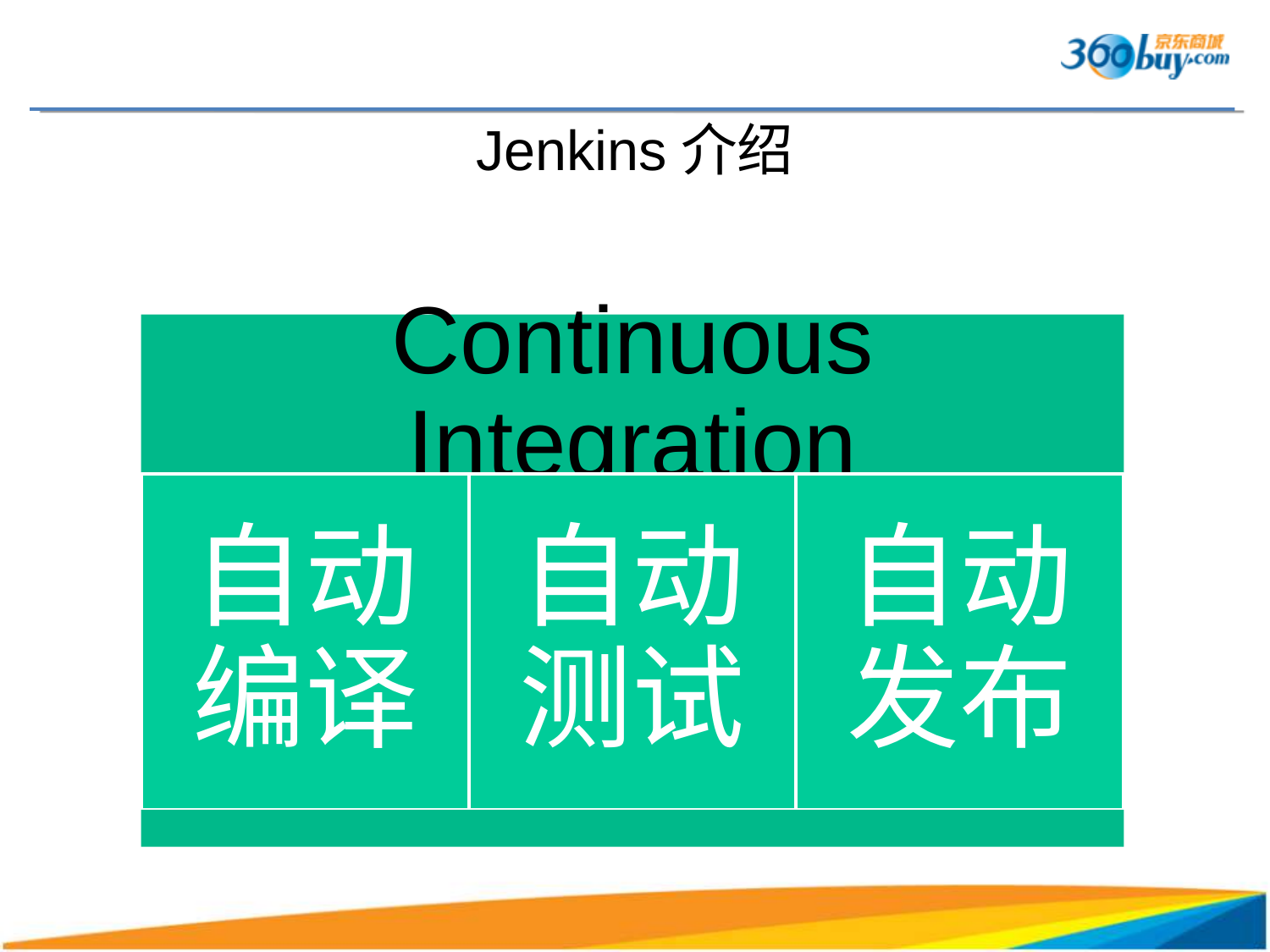

# Jenkins介绍

Continuous Integration
自动编译
自动测试
自动发布